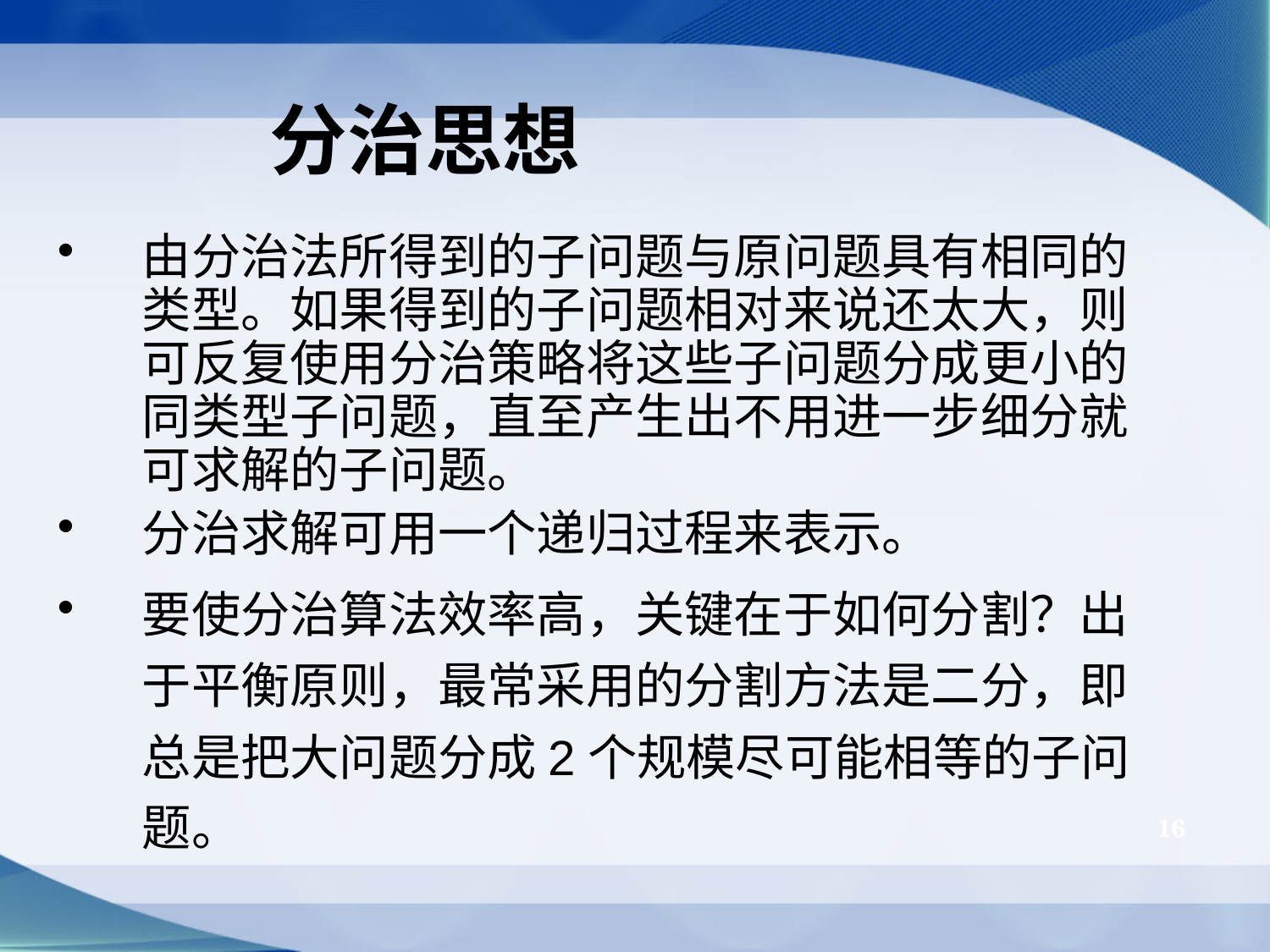

# 分治思想
由分治法所得到的子问题与原问题具有相同的类型。如果得到的子问题相对来说还太大，则可反复使用分治策略将这些子问题分成更小的同类型子问题，直至产生出不用进一步细分就可求解的子问题。
分治求解可用一个递归过程来表示。
要使分治算法效率高，关键在于如何分割？出于平衡原则，最常采用的分割方法是二分，即总是把大问题分成2个规模尽可能相等的子问题。

16